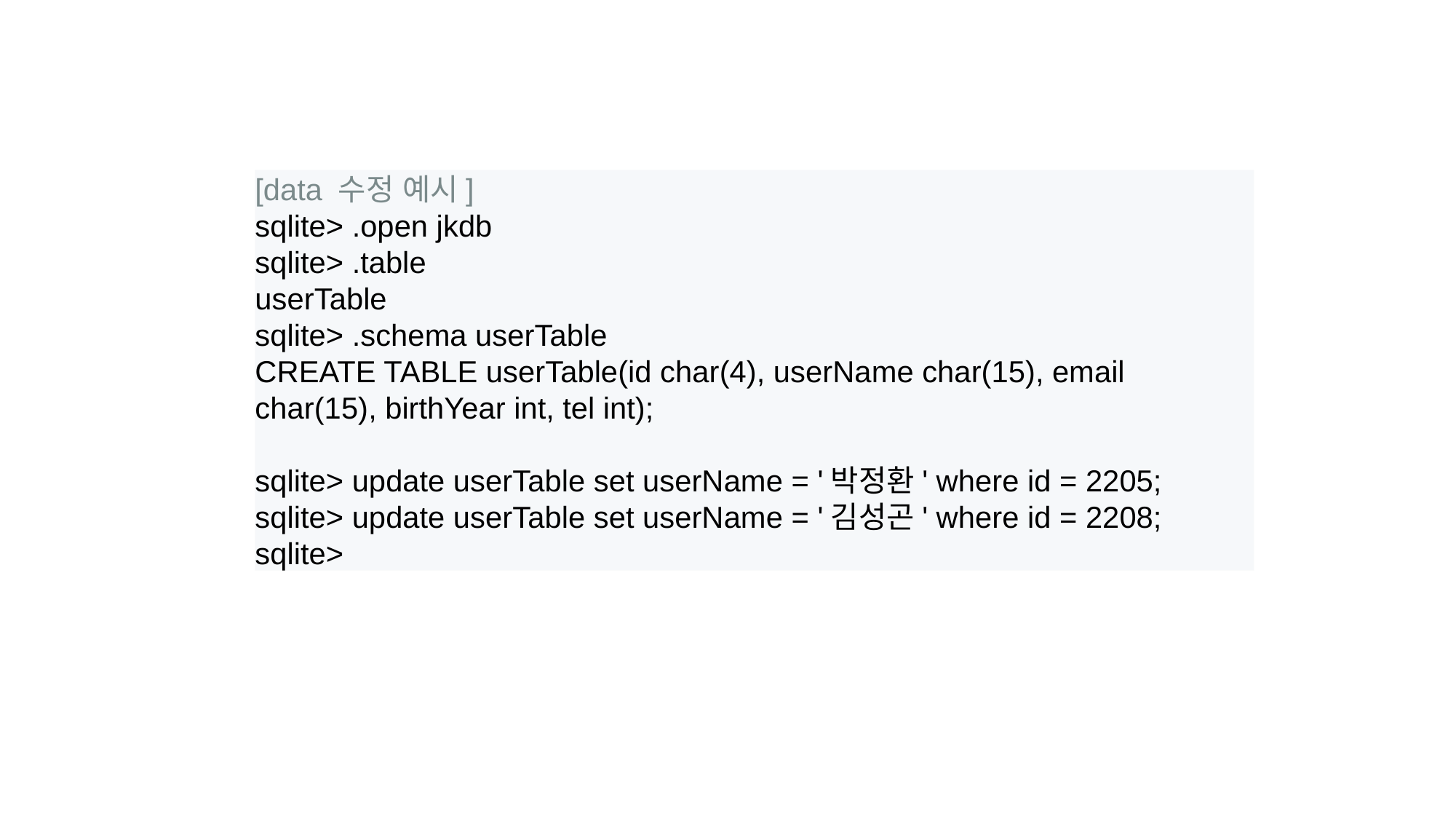

[data 수정 예시]
sqlite> .open jkdb
sqlite> .table
userTable
sqlite> .schema userTable
CREATE TABLE userTable(id char(4), userName char(15), email char(15), birthYear int, tel int);

sqlite> update userTable set userName = '박정환' where id = 2205;
sqlite> update userTable set userName = '김성곤' where id = 2208;
sqlite>